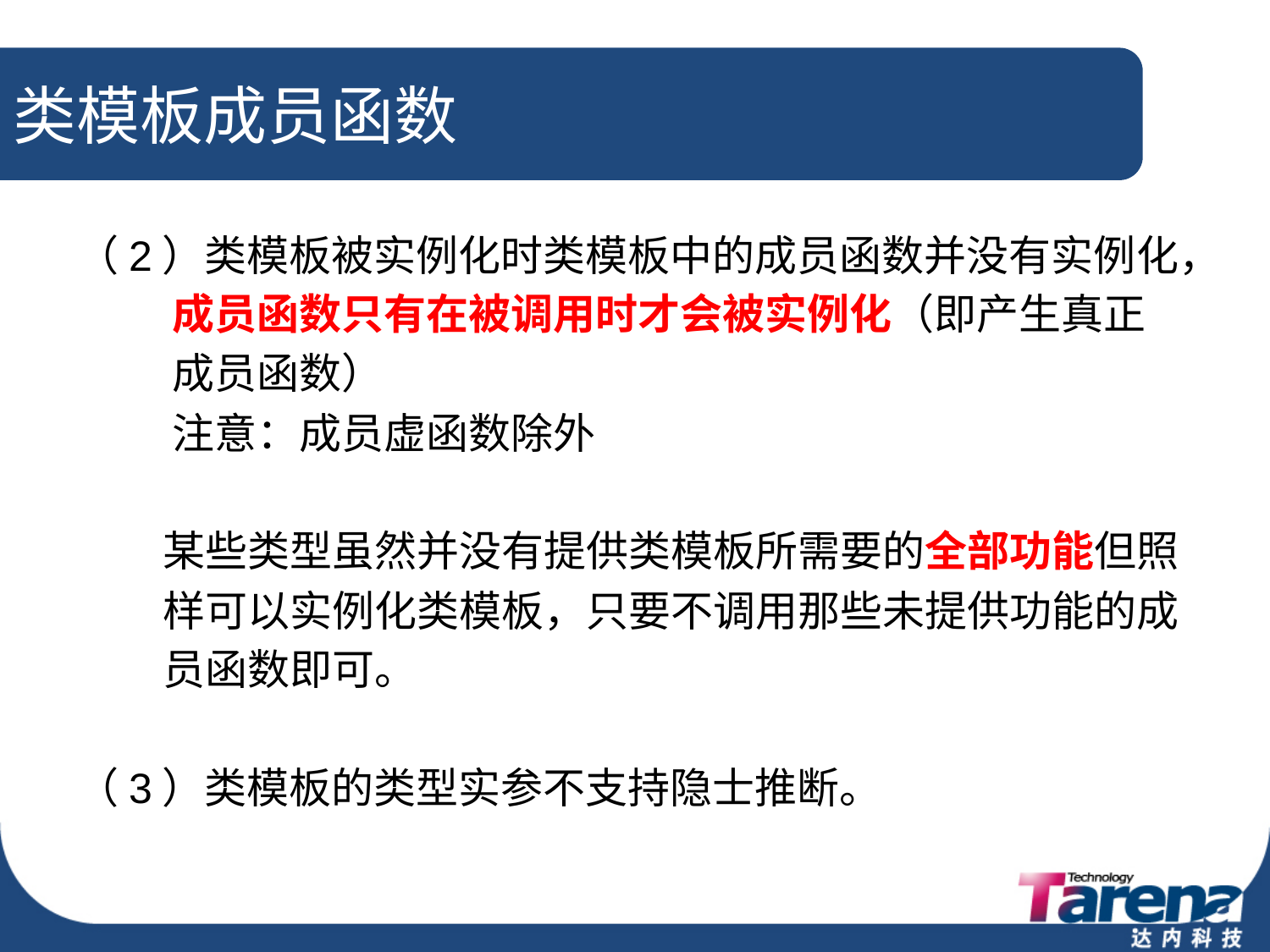

# 类模板成员函数
（2）类模板被实例化时类模板中的成员函数并没有实例化，
         成员函数只有在被调用时才会被实例化（即产生真正
         成员函数）
         注意：成员虚函数除外

        某些类型虽然并没有提供类模板所需要的全部功能但照
        样可以实例化类模板，只要不调用那些未提供功能的成
        员函数即可。

（3）类模板的类型实参不支持隐士推断。